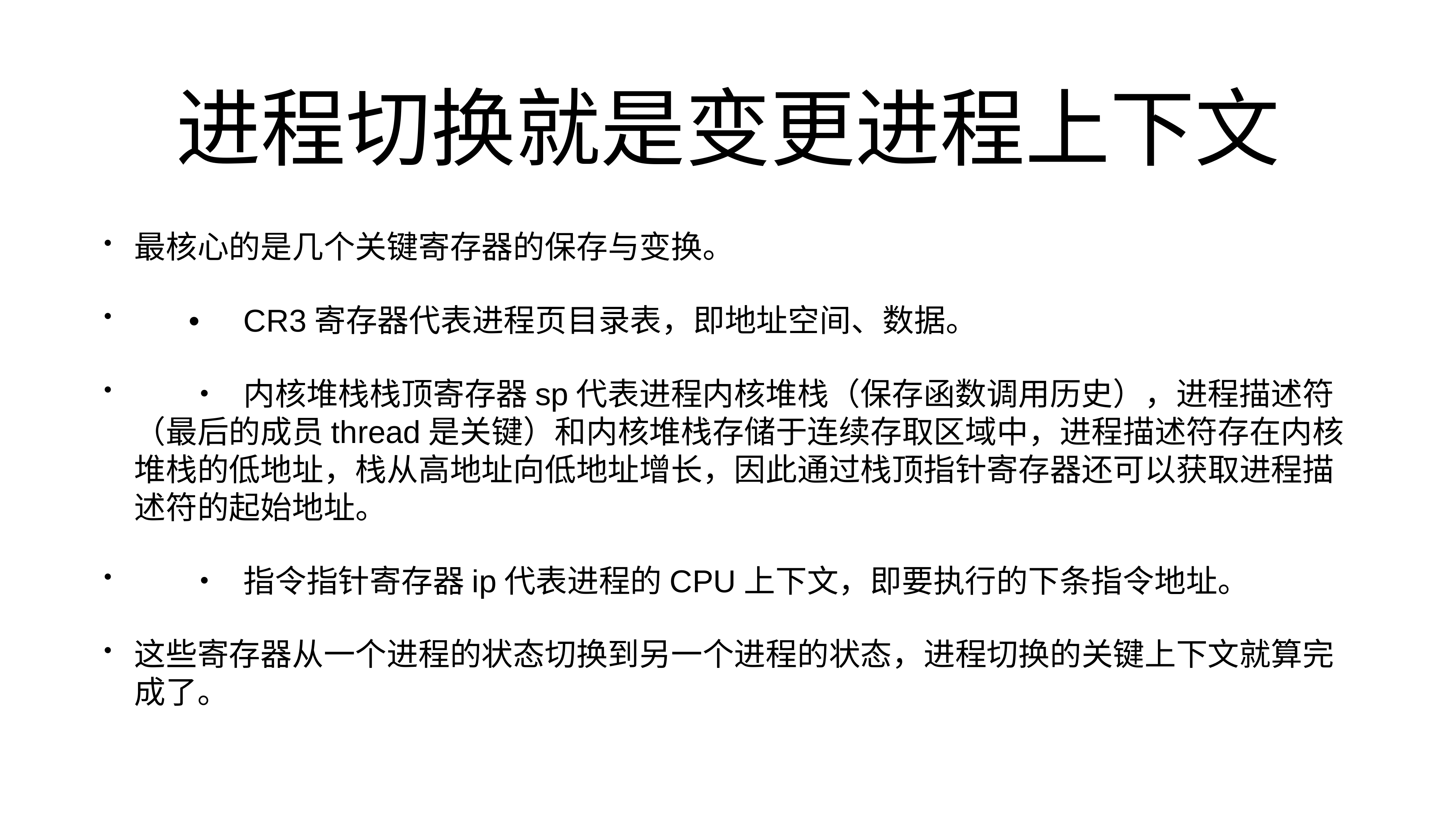

# 进程切换就是变更进程上下文
最核心的是几个关键寄存器的保存与变换。
	•	CR3寄存器代表进程页目录表，即地址空间、数据。
	•	内核堆栈栈顶寄存器sp代表进程内核堆栈（保存函数调用历史），进程描述符（最后的成员thread是关键）和内核堆栈存储于连续存取区域中，进程描述符存在内核堆栈的低地址，栈从高地址向低地址增长，因此通过栈顶指针寄存器还可以获取进程描述符的起始地址。
	•	指令指针寄存器ip代表进程的CPU上下文，即要执行的下条指令地址。
这些寄存器从一个进程的状态切换到另一个进程的状态，进程切换的关键上下文就算完成了。